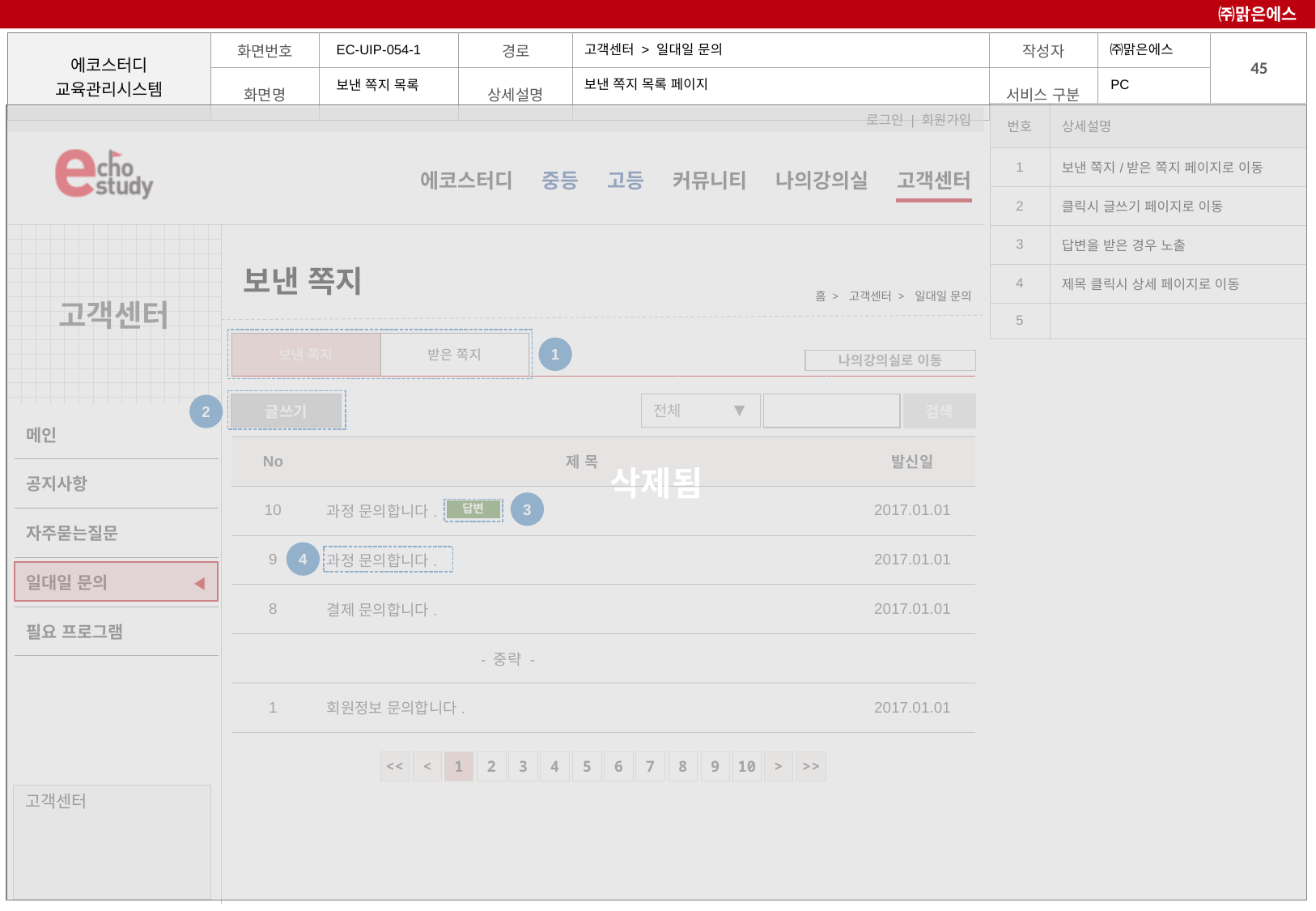

㈜맑은에스
고객센터 > 일대일 문의
EC-UIP-054-1
PC
보낸 쪽지 목록 페이지
보낸 쪽지 목록
| 번호 | 상세설명 |
| --- | --- |
| 1 | 보낸 쪽지/받은 쪽지 페이지로 이동 |
| 2 | 클릭시 글쓰기 페이지로 이동 |
| 3 | 답변을 받은 경우 노출 |
| 4 | 제목 클릭시 상세 페이지로 이동 |
| 5 |  |
삭제됨

# 보낸 쪽지
홈 > 고객센터 > 일대일 문의

| 보낸 쪽지 | 받은 쪽지 |  |  |  |
| --- | --- | --- | --- | --- |
1
나의강의실로 이동

▼
전체
글쓰기

검색
2
| No | 제 목 |  | 발신일 |
| --- | --- | --- | --- |
| 10 | 과정 문의합니다. |  | 2017.01.01 |
| 9 | 과정 문의합니다. |  | 2017.01.01 |
| 8 | 결제 문의합니다. |  | 2017.01.01 |
|  | - 중략 - |  |  |
| 1 | 회원정보 문의합니다. |  | 2017.01.01 |
3

답변
4

◀
<<
<
1
2
3
4
5
6
7
8
9
10
>
>>